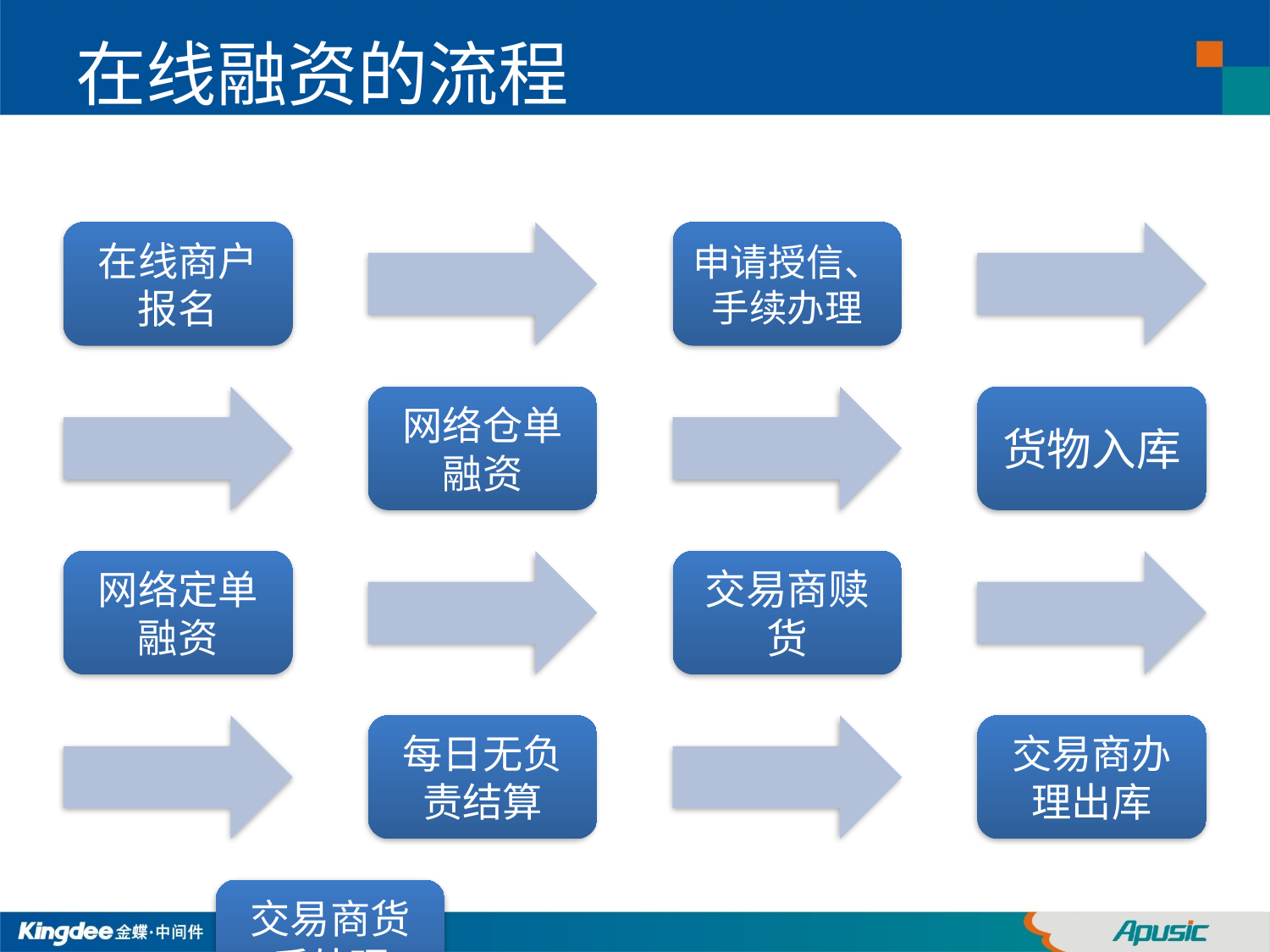

# 在线融资的流程
在线商户报名
申请授信、手续办理
货物入库
网络仓单融资
网络定单融资
交易商赎货
交易商办理出库
每日无负责结算